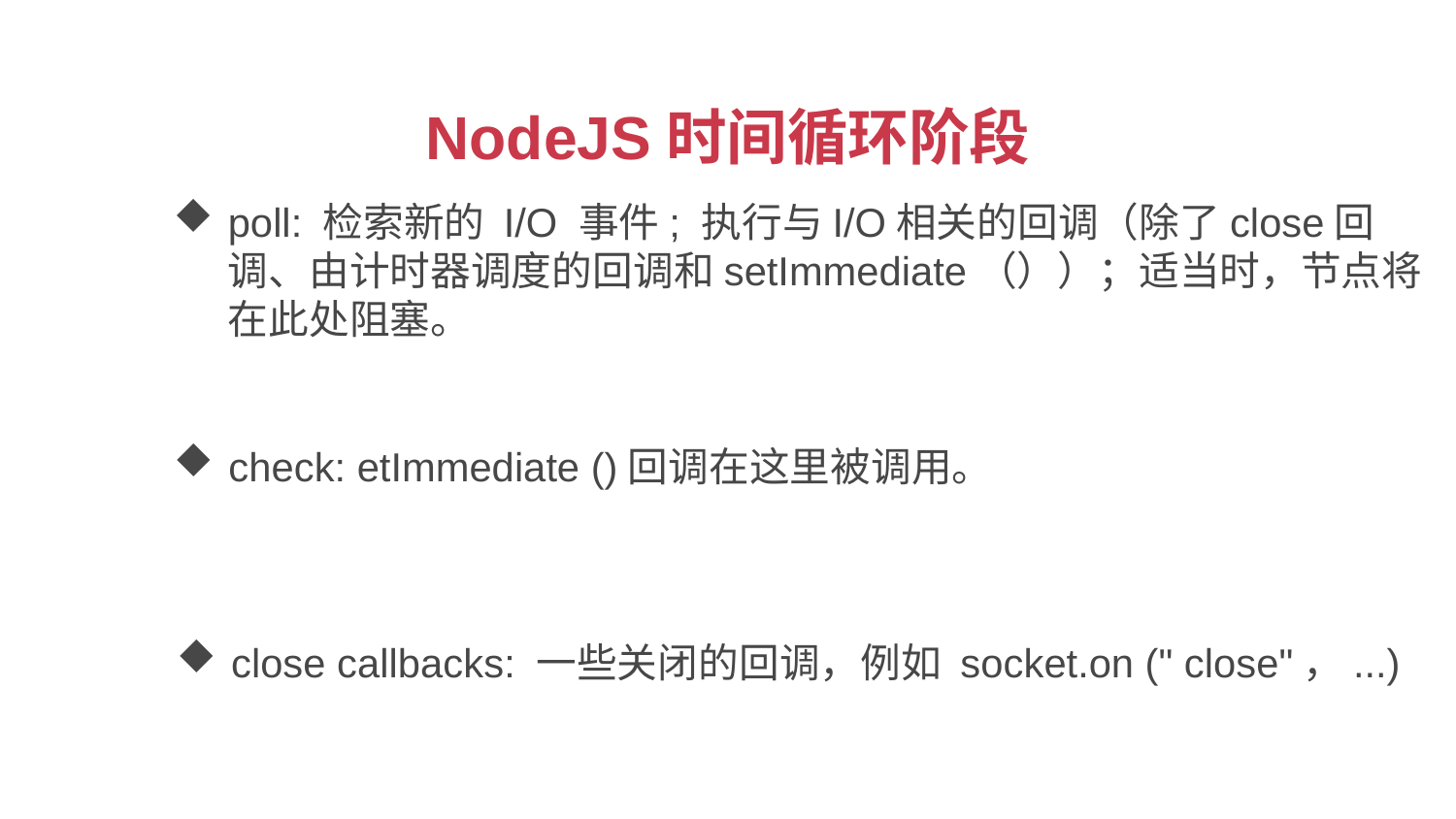

NodeJS时间循环阶段
poll: 检索新的 I/O 事件; 执行与I/O相关的回调（除了close回调、由计时器调度的回调和setImmediate（））；适当时，节点将在此处阻塞。
check: etImmediate ()回调在这里被调用。
close callbacks: 一些关闭的回调，例如 socket.on (" close"，...)